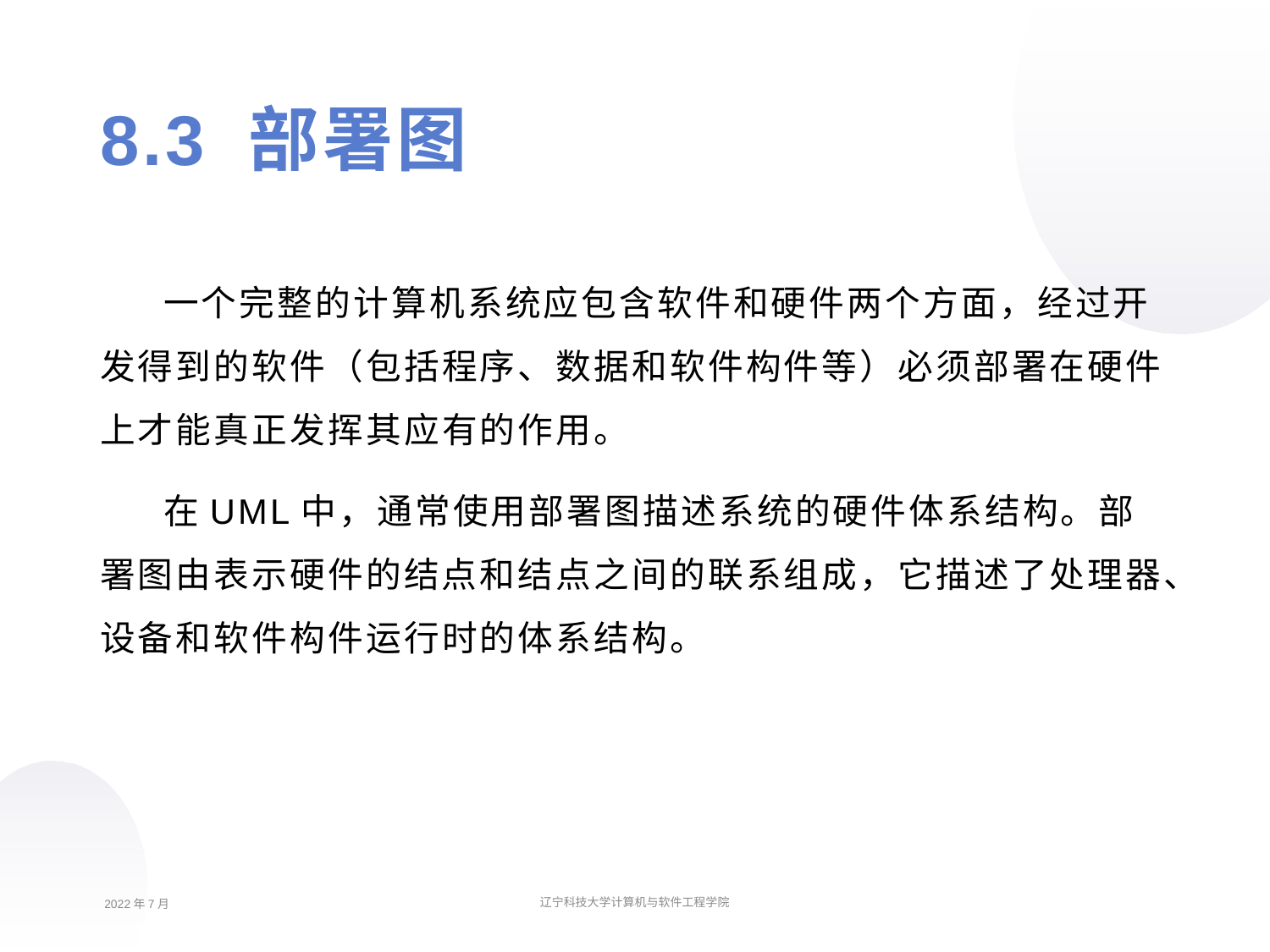

8.3 部署图
一个完整的计算机系统应包含软件和硬件两个方面，经过开发得到的软件（包括程序、数据和软件构件等）必须部署在硬件上才能真正发挥其应有的作用。
在UML中，通常使用部署图描述系统的硬件体系结构。部署图由表示硬件的结点和结点之间的联系组成，它描述了处理器、设备和软件构件运行时的体系结构。

2022年7月
辽宁科技大学计算机与软件工程学院
66